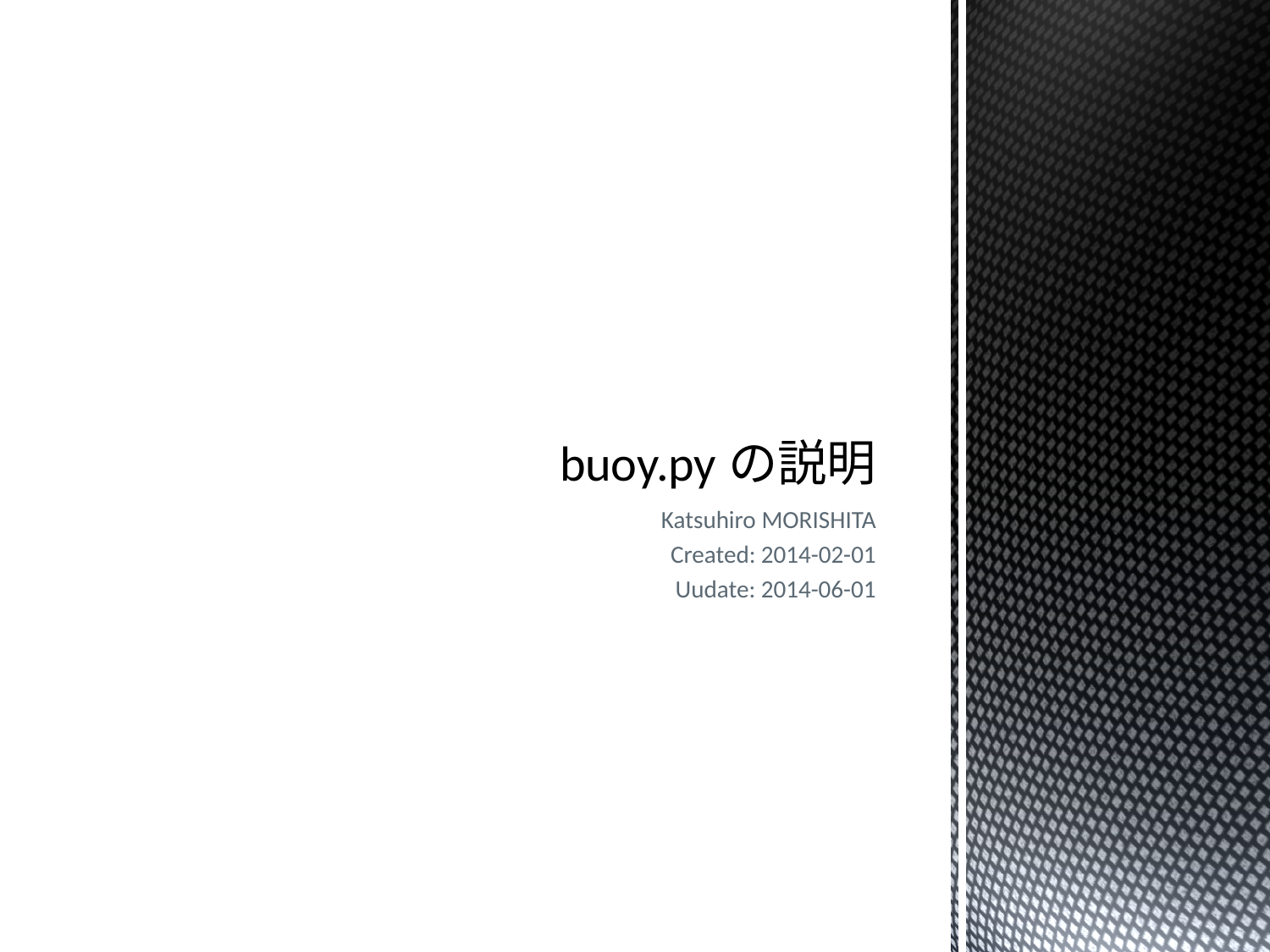

# buoy.pyの説明
Katsuhiro MORISHITA
Created: 2014-02-01
Uudate: 2014-06-01